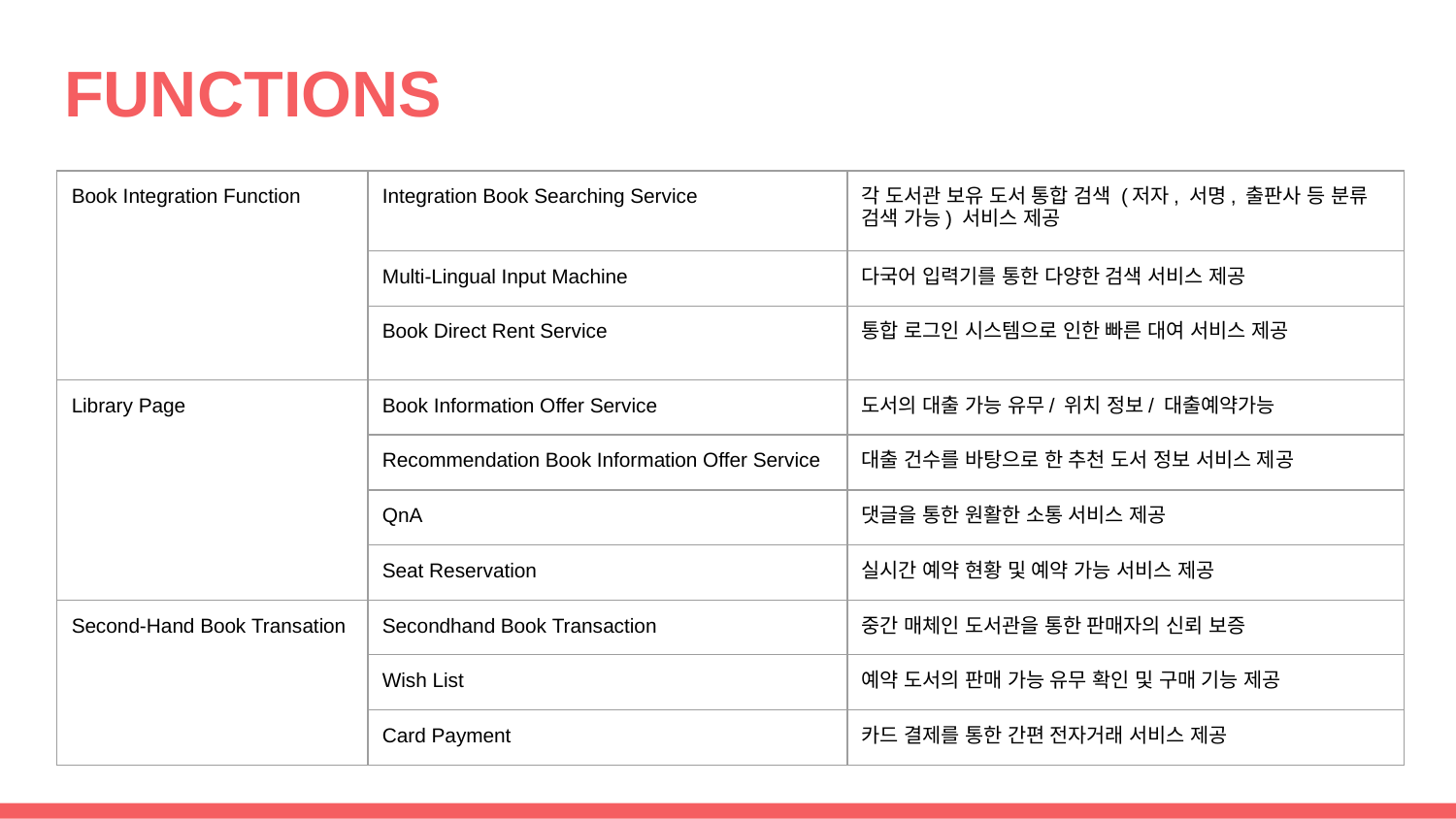

# FUNCTIONS

| Book Integration Function | Integration Book Searching Service | 각 도서관 보유 도서 통합 검색 (저자, 서명, 출판사 등 분류 검색 가능) 서비스 제공 |
| --- | --- | --- |
|  | Multi-Lingual Input Machine | 다국어 입력기를 통한 다양한 검색 서비스 제공 |
|  | Book Direct Rent Service | 통합 로그인 시스템으로 인한 빠른 대여 서비스 제공 |
| Library Page | Book Information Offer Service | 도서의 대출 가능 유무/ 위치 정보/ 대출예약가능 |
|  | Recommendation Book Information Offer Service | 대출 건수를 바탕으로 한 추천 도서 정보 서비스 제공 |
|  | QnA | 댓글을 통한 원활한 소통 서비스 제공 |
|  | Seat Reservation | 실시간 예약 현황 및 예약 가능 서비스 제공 |
| Second-Hand Book Transation | Secondhand Book Transaction | 중간 매체인 도서관을 통한 판매자의 신뢰 보증 |
|  | Wish List | 예약 도서의 판매 가능 유무 확인 및 구매 기능 제공 |
|  | Card Payment | 카드 결제를 통한 간편 전자거래 서비스 제공 |